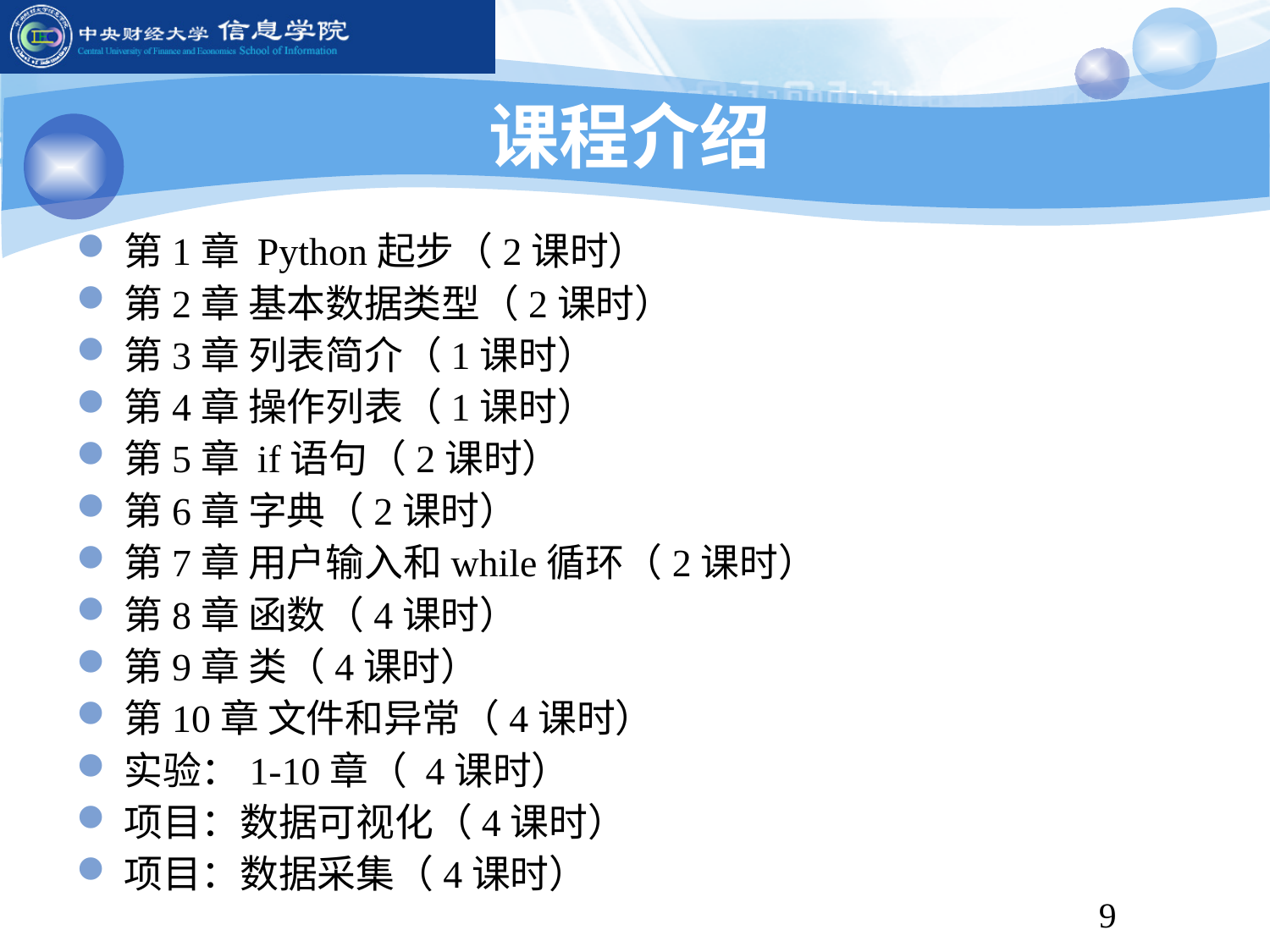

# 课程介绍
第1章 Python起步（2课时）
第2章 基本数据类型（2课时）
第3章 列表简介（1课时）
第4章 操作列表（1课时）
第5章 if语句（2课时）
第6章 字典（2课时）
第7章 用户输入和while循环（2课时）
第8章 函数（4课时）
第9章 类（4课时）
第10章 文件和异常（4课时）
实验：1-10章（ 4课时）
项目：数据可视化（4课时）
项目：数据采集（4课时）